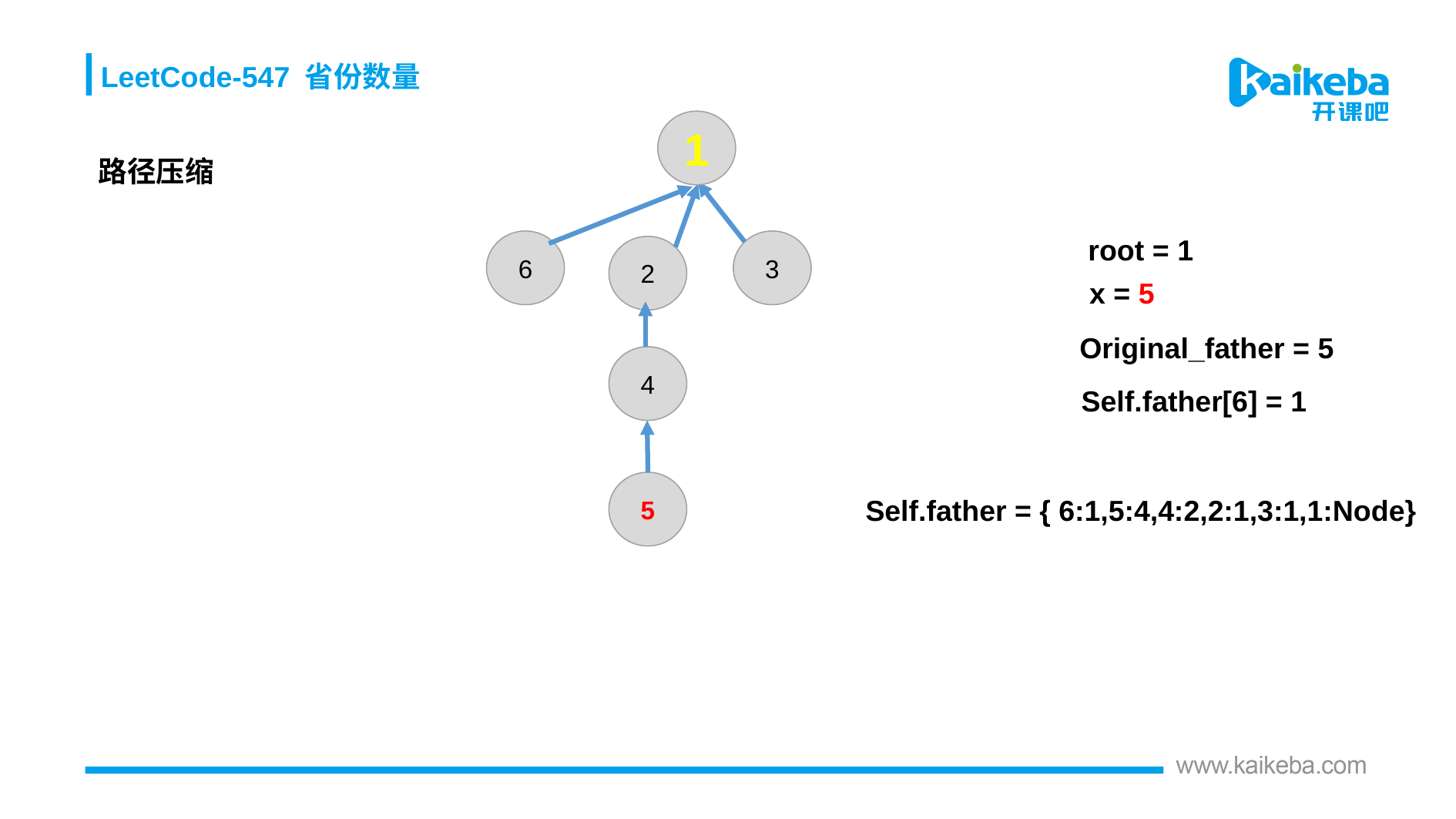

LeetCode-547 省份数量
1
路径压缩
root = 1
6
3
2
x = 5
Original_father = 5
4
Self.father[6] = 1
5
Self.father = { 6:1,5:4,4:2,2:1,3:1,1:Node}